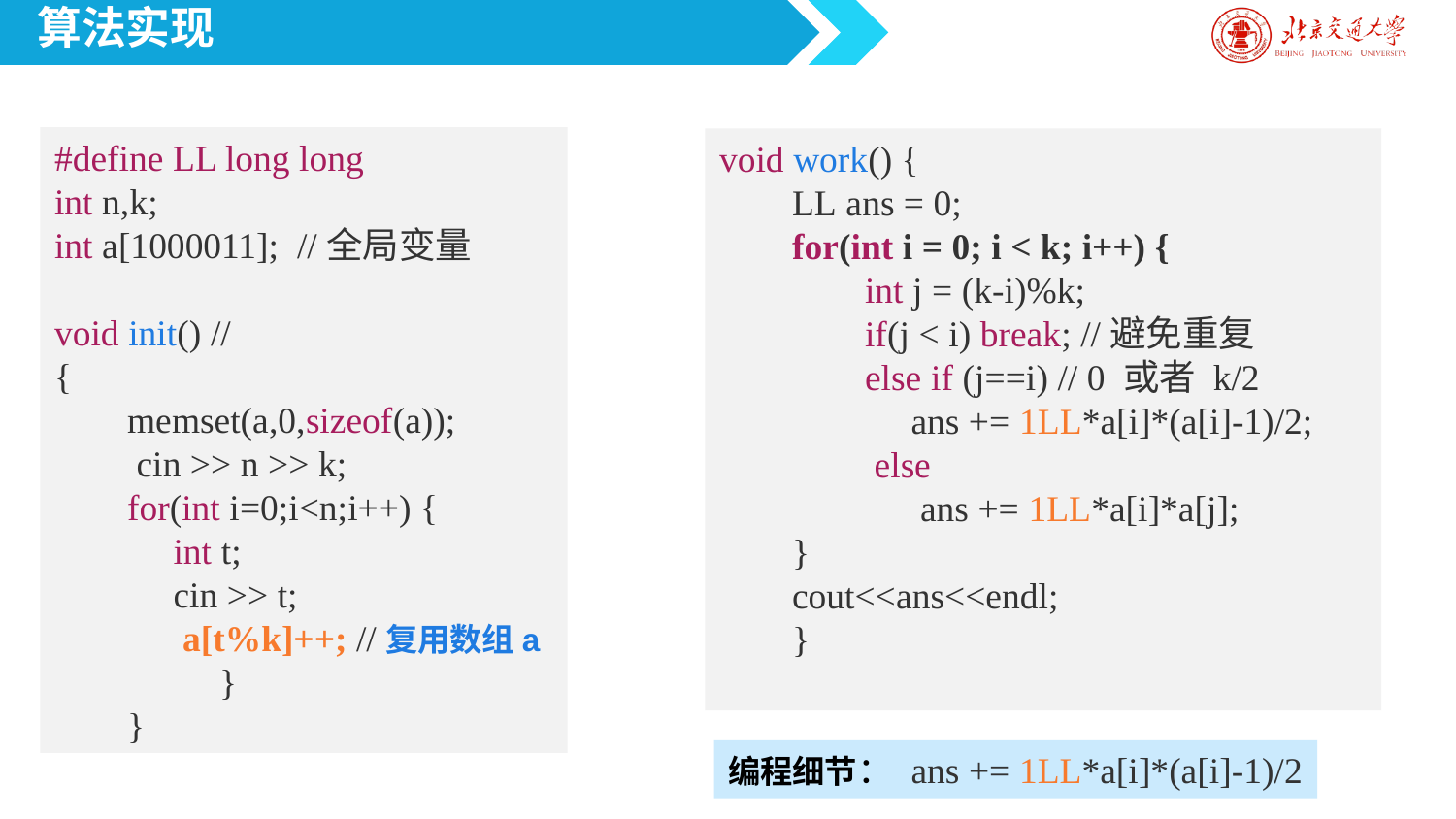

算法实现
#define LL long long
int n,k;
int a[1000011];  //全局变量

void init() //
{
memset(a,0,sizeof(a));
 cin >> n >> k;
for(int i=0;i<n;i++) {
     int t;
     cin >> t;
      a[t%k]++; //复用数组a
          }
}
void work() {
LL ans = 0;
for(int i = 0; i < k; i++) {
int j = (k-i)%k;
if(j < i) break; //避免重复
else if (j==i) // 0 或者 k/2
     ans += 1LL*a[i]*(a[i]-1)/2;
 else
      ans += 1LL*a[i]*a[j];
}
cout<<ans<<endl;
}
编程细节： ans += 1LL*a[i]*(a[i]-1)/2